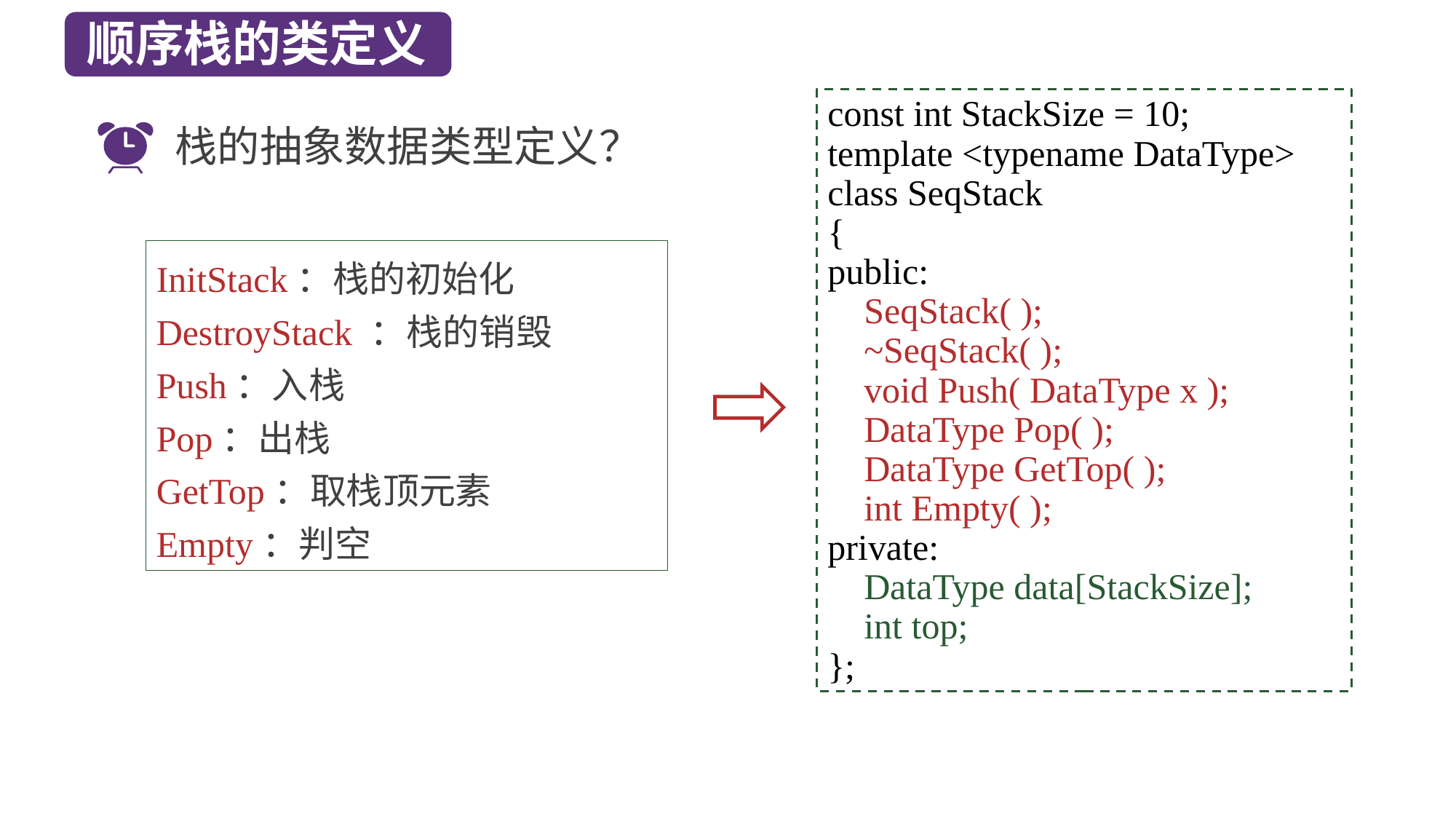

顺序栈的类定义

const int StackSize = 10;
template <typename DataType>
class SeqStack
{
public:
    SeqStack( );
    ~SeqStack( );
    void Push( DataType x );
    DataType Pop( );
    DataType GetTop( );
    int Empty( );
private:
    DataType data[StackSize];
    int top;
};
栈的抽象数据类型定义？

InitStack：栈的初始化
DestroyStack ：栈的销毁
Push：入栈
Pop：出栈
GetTop：取栈顶元素
Empty：判空